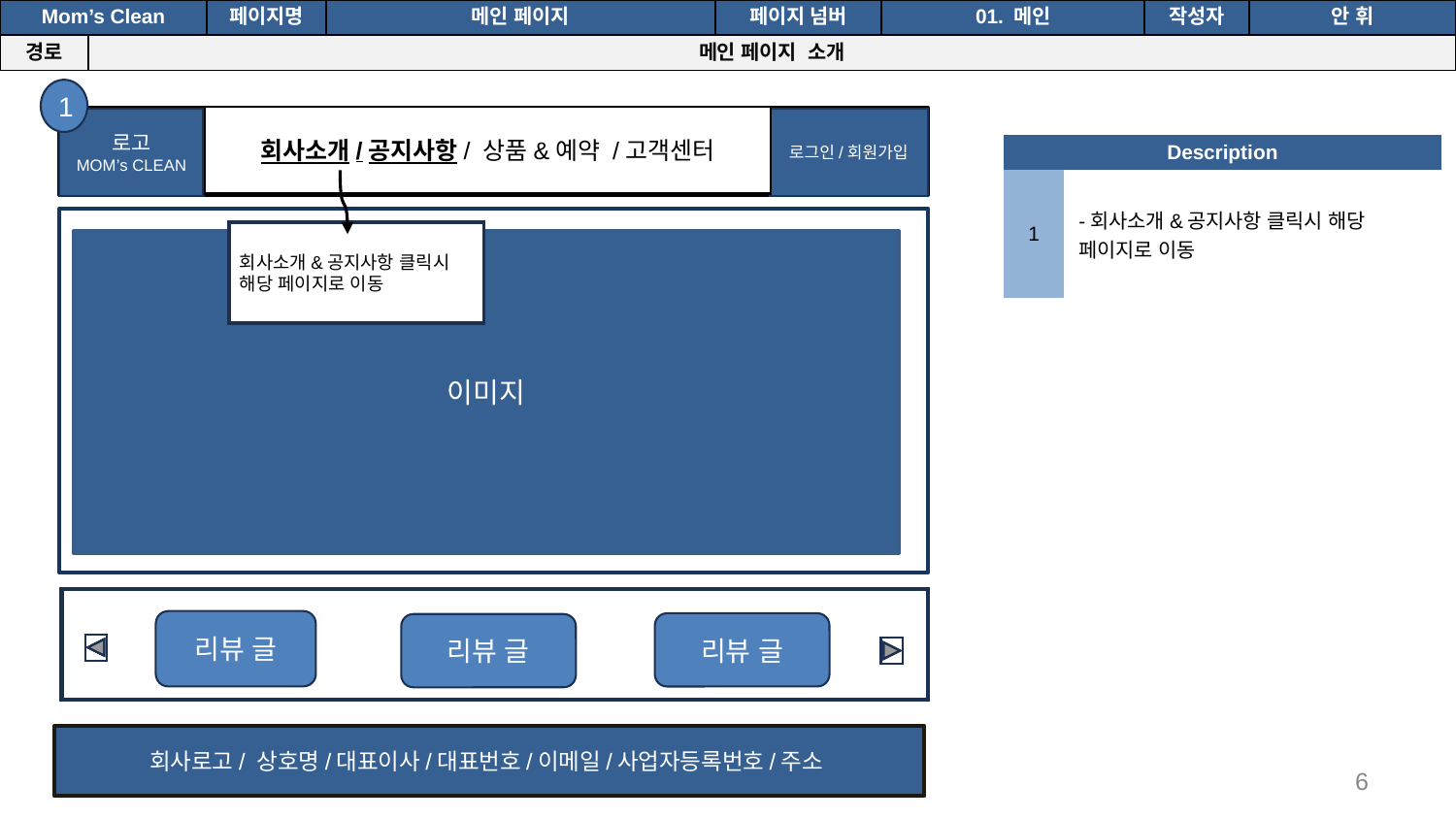

공간(오피스) 대여 시스템
| Mom’s Clean |  | 페이지명 | 메인 페이지 | 페이지 넘버 | 01. 메인 | 작성자 | 안 휘 |
| --- | --- | --- | --- | --- | --- | --- | --- |
| 경로 | 메인 페이지 소개 |  |  |  |  |  |  |
1
회사소개/공지사항/ 상품&예약 /고객센터

로고
MOM’s CLEAN
로그인/회원가입
| Description |  |
| --- | --- |
| 1 | -회사소개&공지사항 클릭시 해당 페이지로 이동 |

회사소개&공지사항 클릭시 해당 페이지로 이동
이미지

리뷰 글
리뷰 글
리뷰 글

회사로고/ 상호명/대표이사/대표번호/이메일/사업자등록번호/주소
6